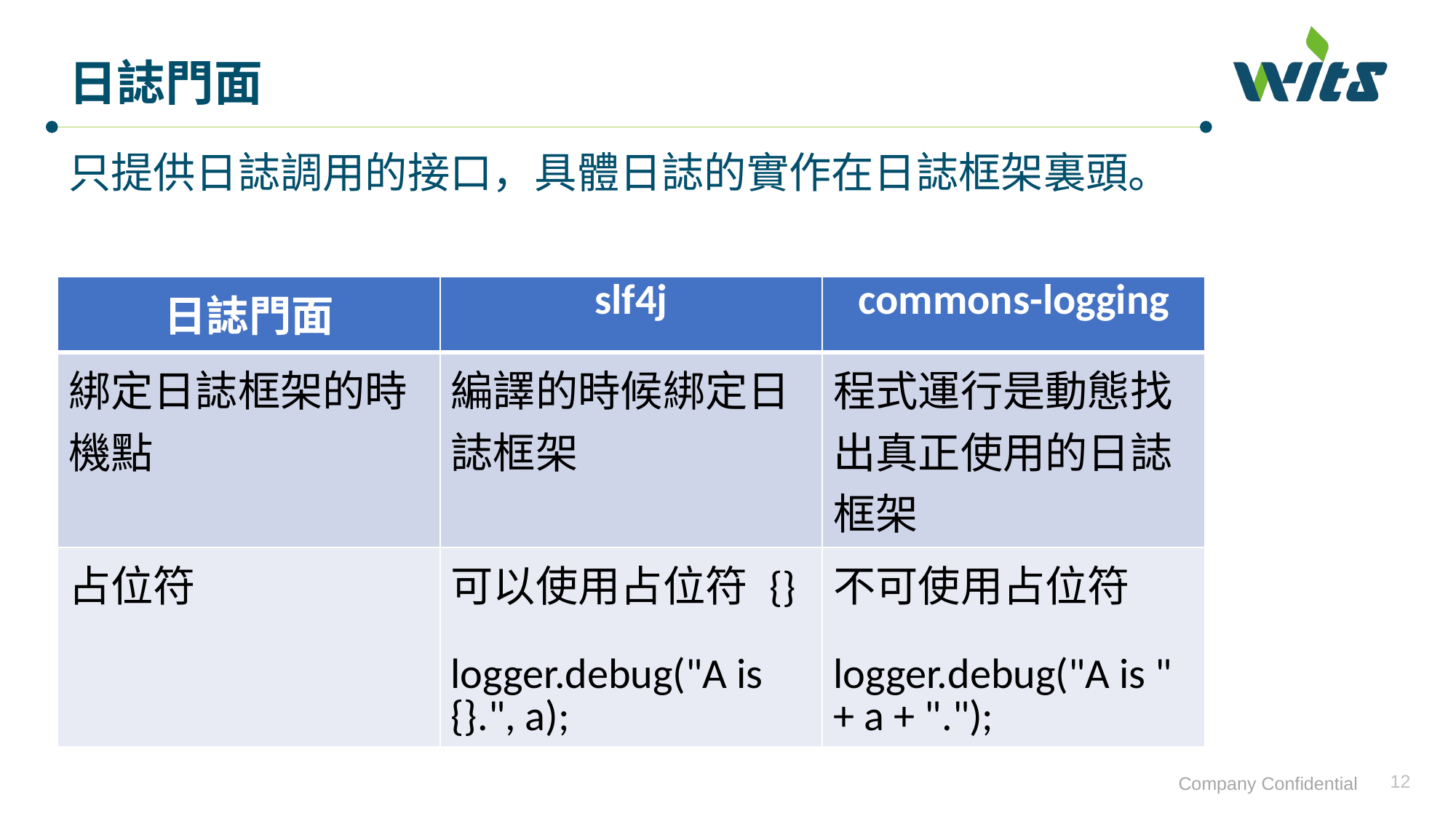

# 日誌門面
只提供日誌調用的接口，具體日誌的實作在日誌框架裏頭。

| 日誌門面 | slf4j | commons-logging |
| --- | --- | --- |
| 綁定日誌框架的時機點 | 編譯的時候綁定日誌框架 | 程式運行是動態找出真正使用的日誌框架 |
| 占位符 | 可以使用占位符 {} logger.debug("A is {}.", a); | 不可使用占位符 logger.debug("A is " + a + "."); |
12